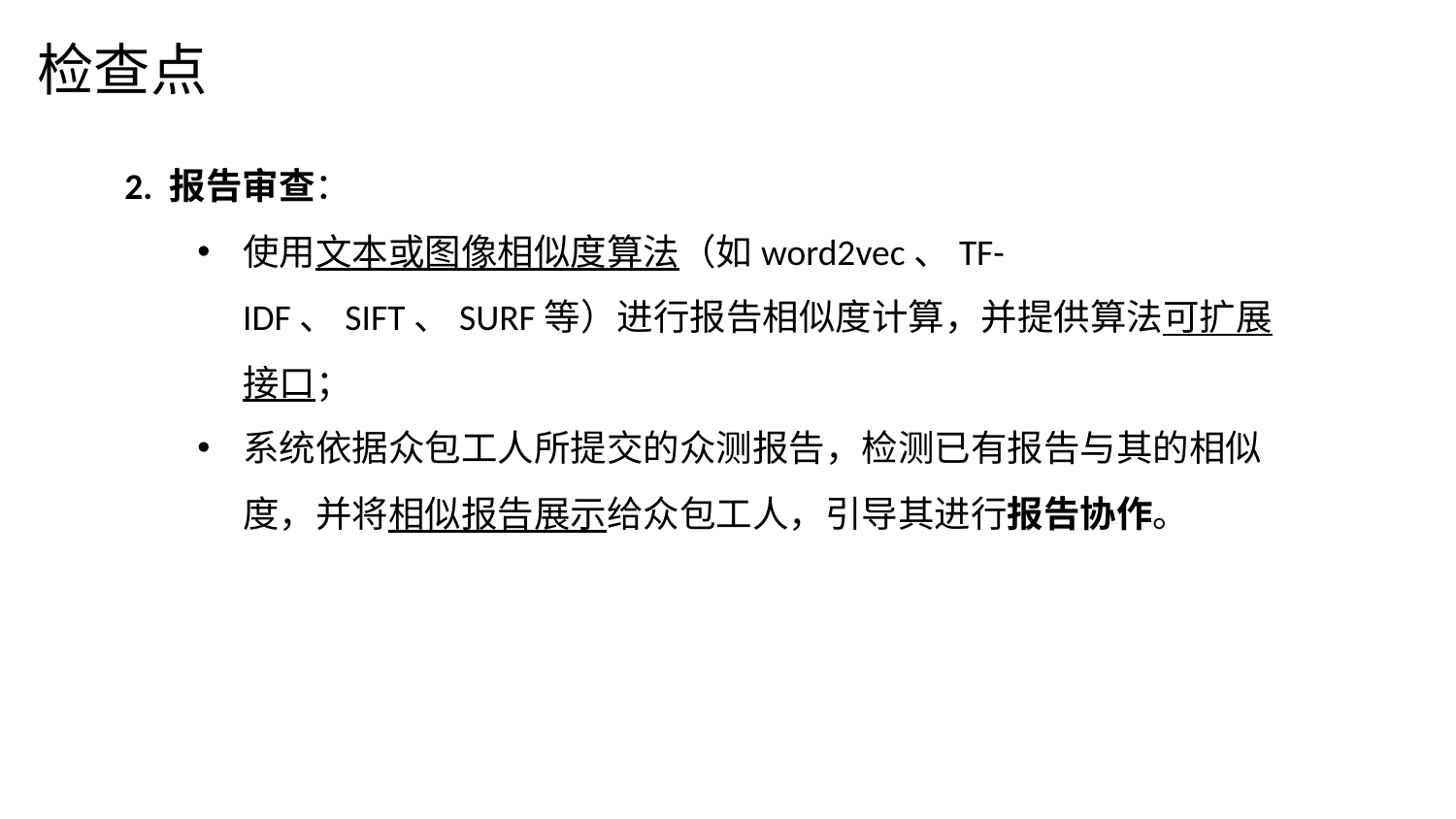

检查点
2. 报告审查：
使用文本或图像相似度算法（如word2vec、TF-IDF、SIFT、SURF等）进行报告相似度计算，并提供算法可扩展接口；
系统依据众包工人所提交的众测报告，检测已有报告与其的相似度，并将相似报告展示给众包工人，引导其进行报告协作。